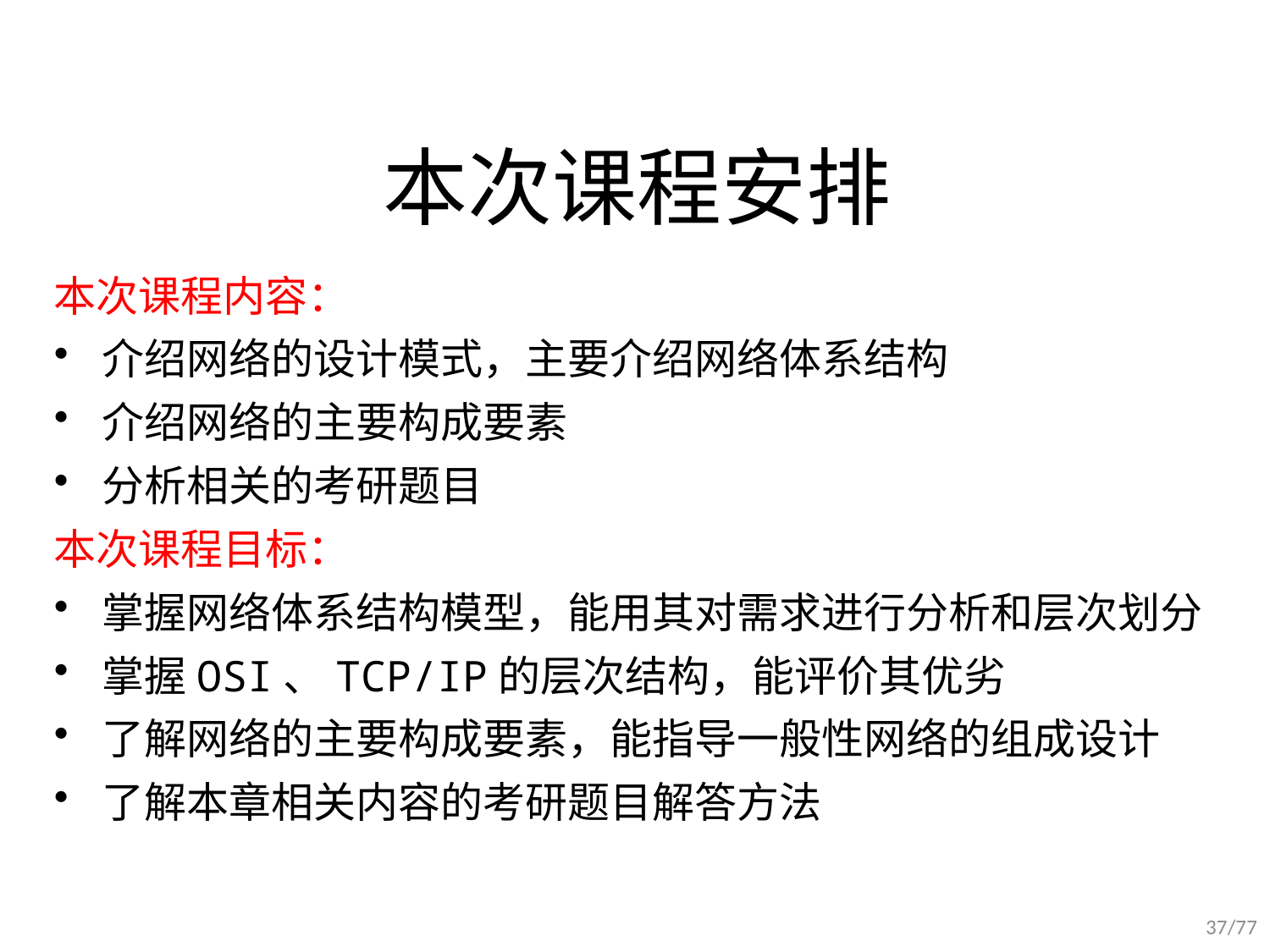

# 本次课程安排
本次课程内容：
介绍网络的设计模式，主要介绍网络体系结构
介绍网络的主要构成要素
分析相关的考研题目
本次课程目标：
掌握网络体系结构模型，能用其对需求进行分析和层次划分
掌握OSI、TCP/IP的层次结构，能评价其优劣
了解网络的主要构成要素，能指导一般性网络的组成设计
了解本章相关内容的考研题目解答方法

37/77